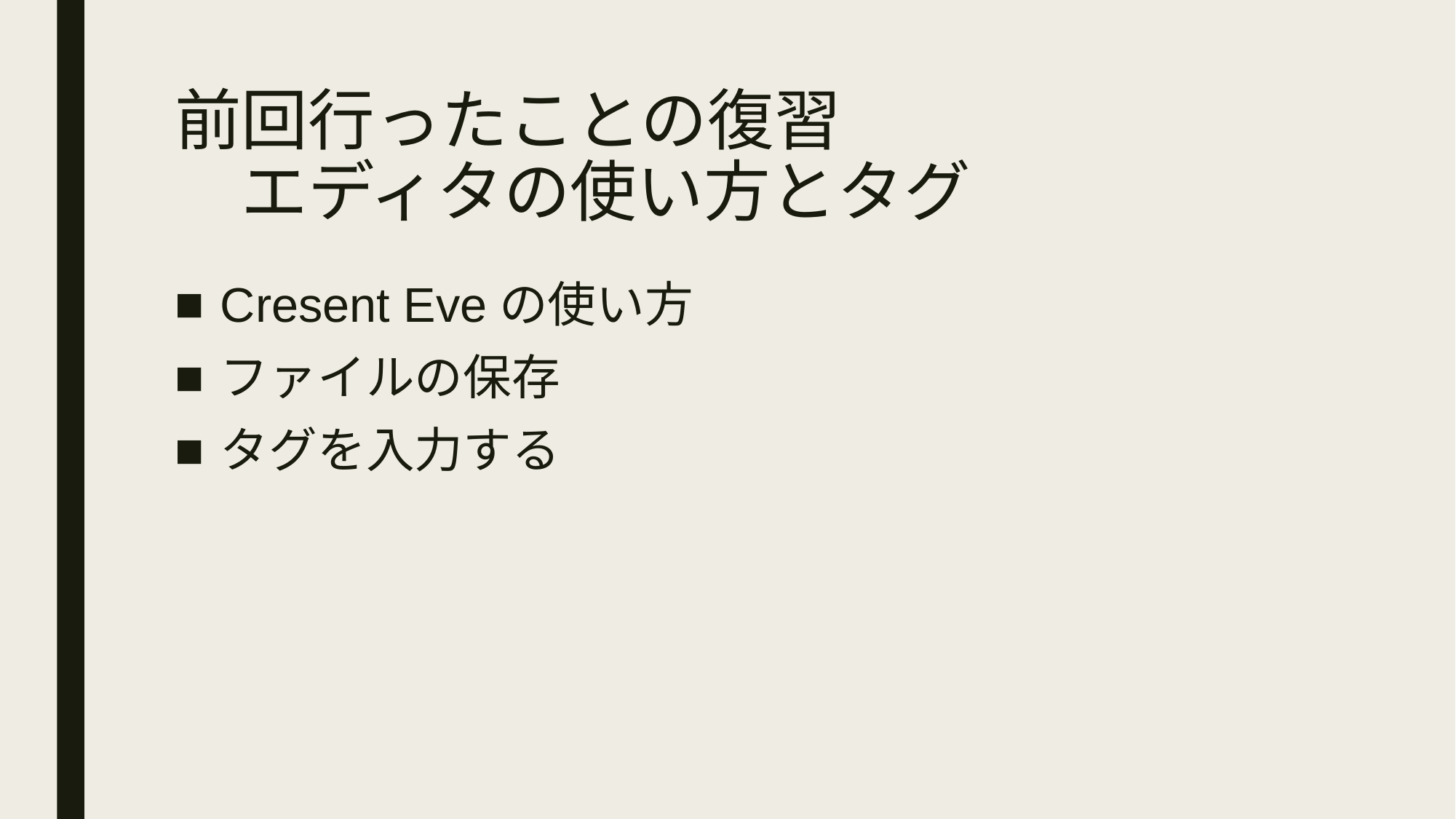

# 前回行ったことの復習 　エディタの使い方とタグ
Cresent Eveの使い方
ファイルの保存
タグを入力する